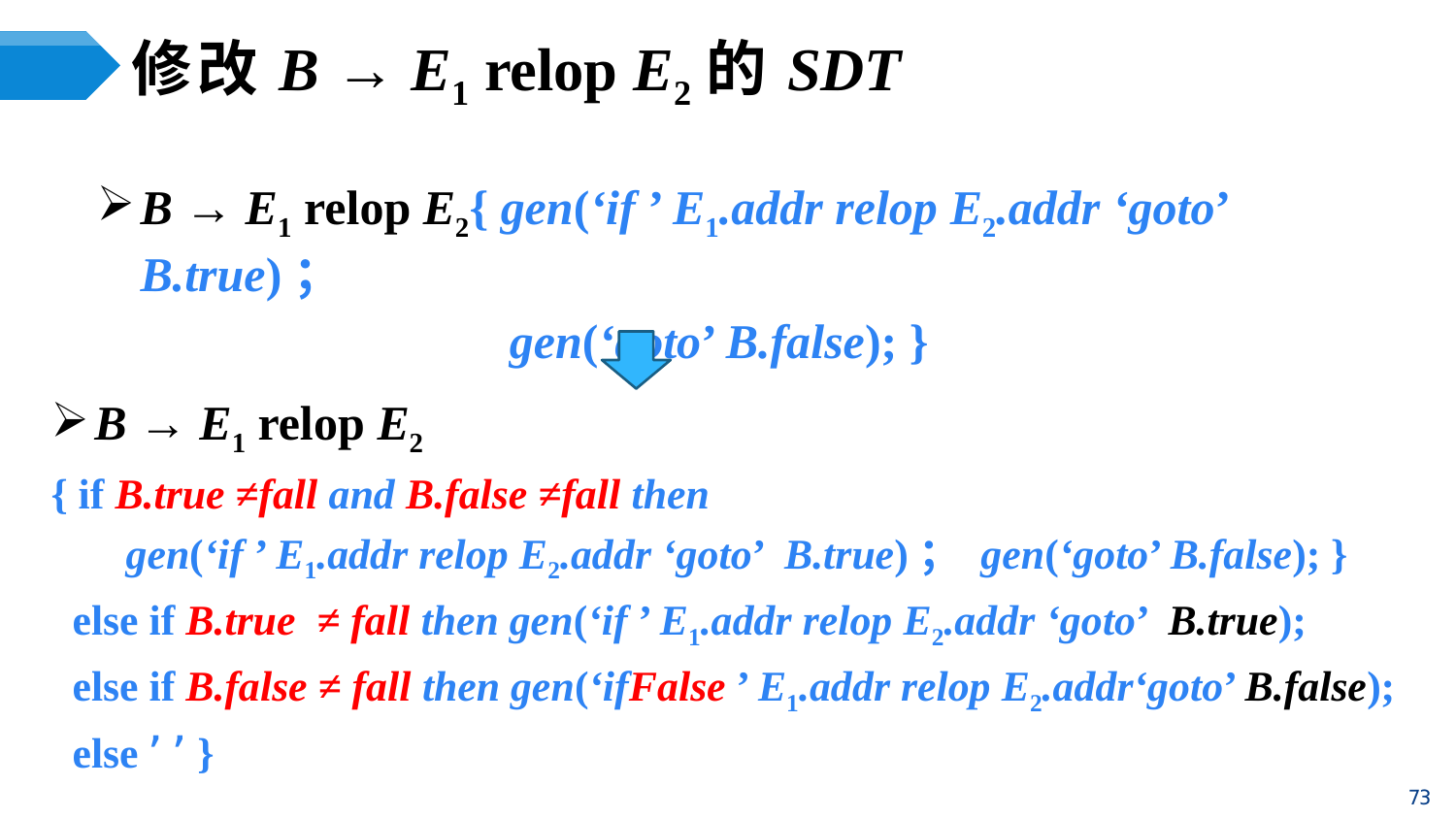

# 修改B → E1 relop E2的SDT
B → E1 relop E2{ gen(‘if ’ E1.addr relop E2.addr ‘goto’  B.true)；
                                  gen(‘goto’ B.false); }

B → E1 relop E2
{ if B.true ≠fall and B.false ≠fall then
       gen(‘if ’ E1.addr relop E2.addr ‘goto’  B.true)； gen(‘goto’ B.false); }
  else if B.true  ≠ fall then gen(‘if ’ E1.addr relop E2.addr ‘goto’  B.true);
  else if B.false ≠ fall then gen(‘ifFalse ’ E1.addr relop E2.addr‘goto’ B.false);
  else ’ ’ }
73